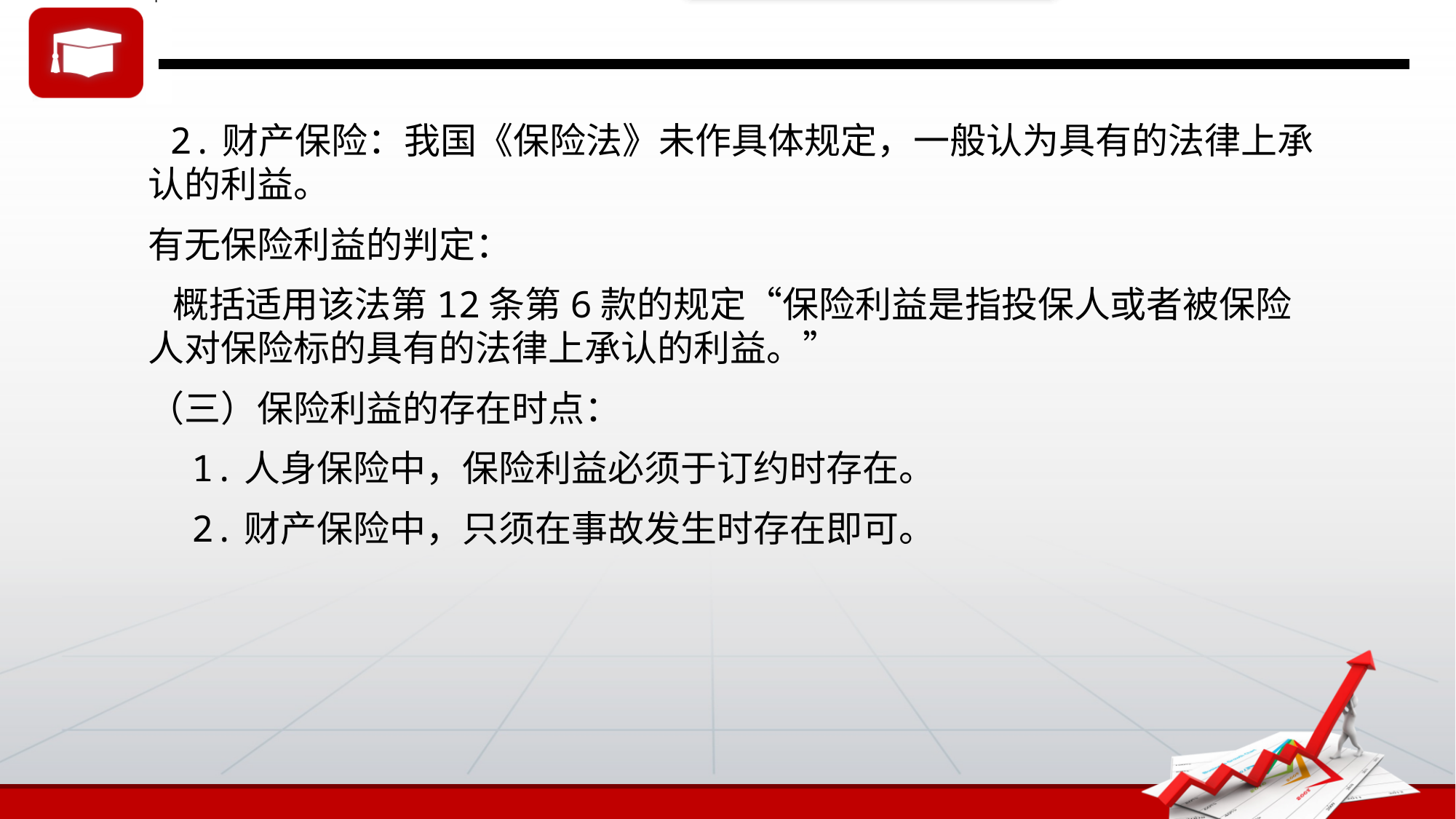

2.财产保险：我国《保险法》未作具体规定，一般认为具有的法律上承认的利益。
有无保险利益的判定：
  概括适用该法第12条第6款的规定“保险利益是指投保人或者被保险人对保险标的具有的法律上承认的利益。”
（三）保险利益的存在时点：
  1.人身保险中，保险利益必须于订约时存在。
  2.财产保险中，只须在事故发生时存在即可。